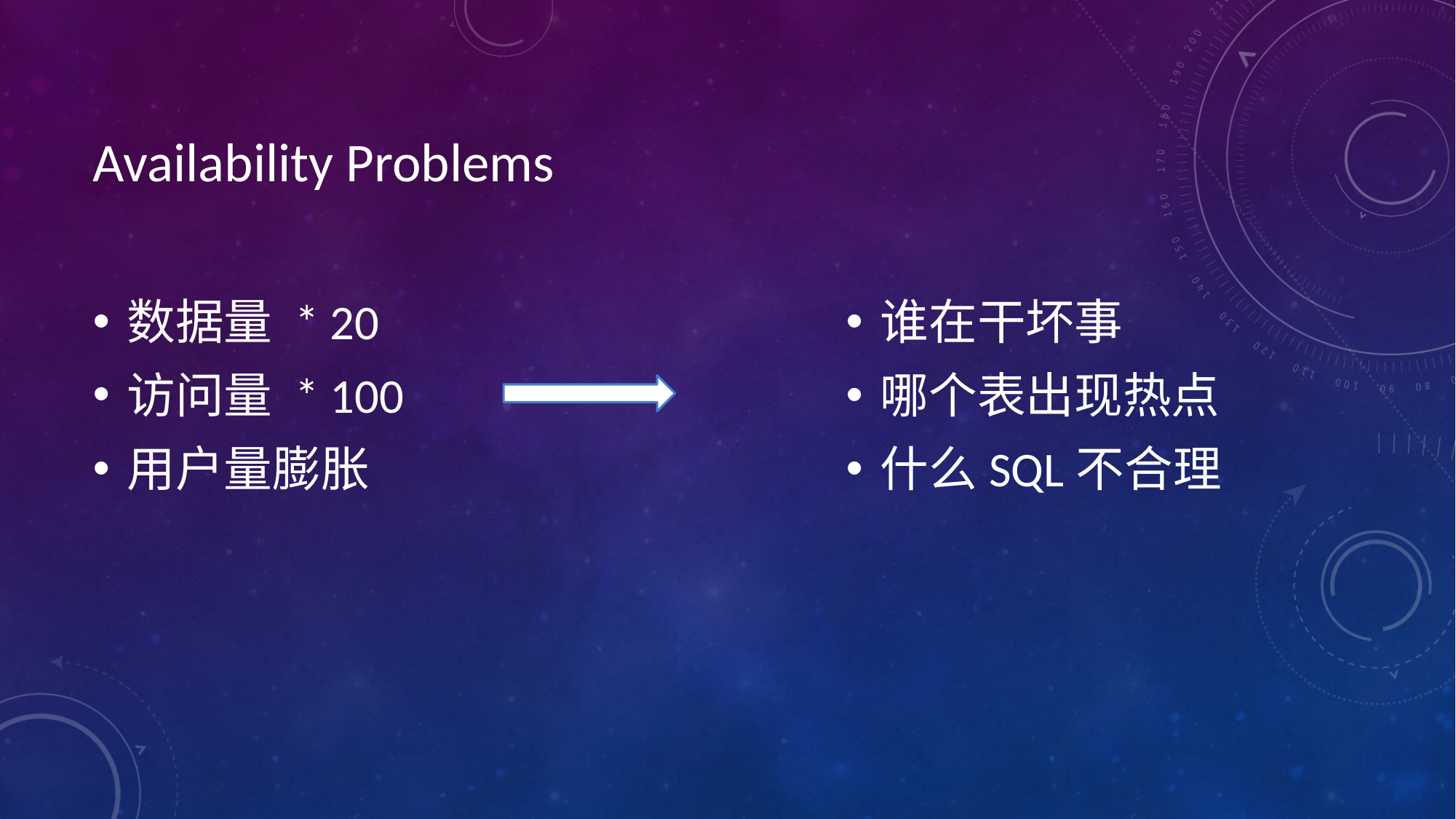

# Availability Problems
数据量 * 20
访问量 * 100
用户量膨胀
谁在干坏事
哪个表出现热点
什么SQL不合理